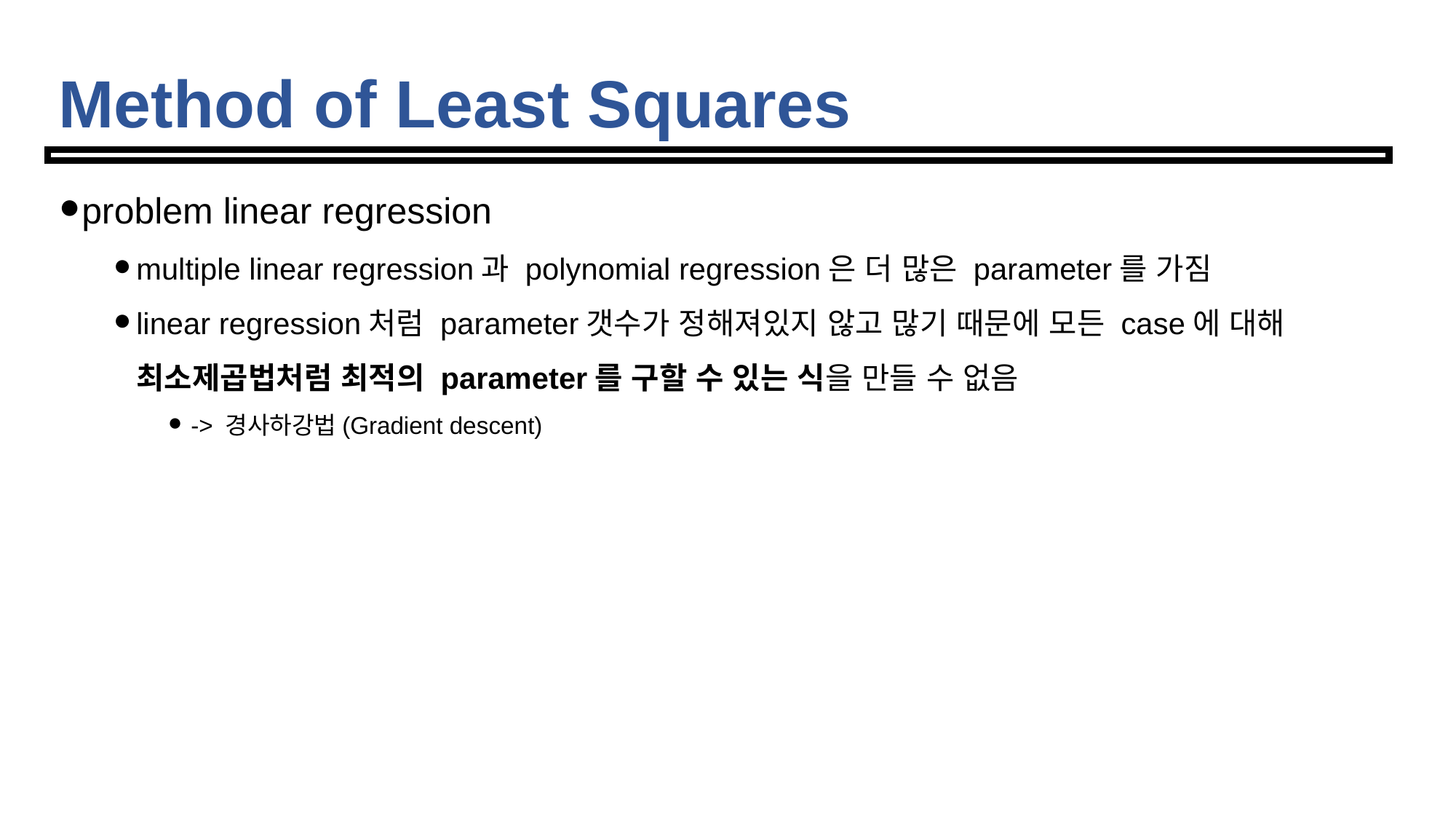

# Method of Least Squares

problem linear regression
multiple linear regression과 polynomial regression은 더 많은 parameter를 가짐
linear regression처럼 parameter갯수가 정해져있지 않고 많기 때문에 모든 case에 대해 최소제곱법처럼 최적의 parameter를 구할 수 있는 식을 만들 수 없음
-> 경사하강법(Gradient descent)